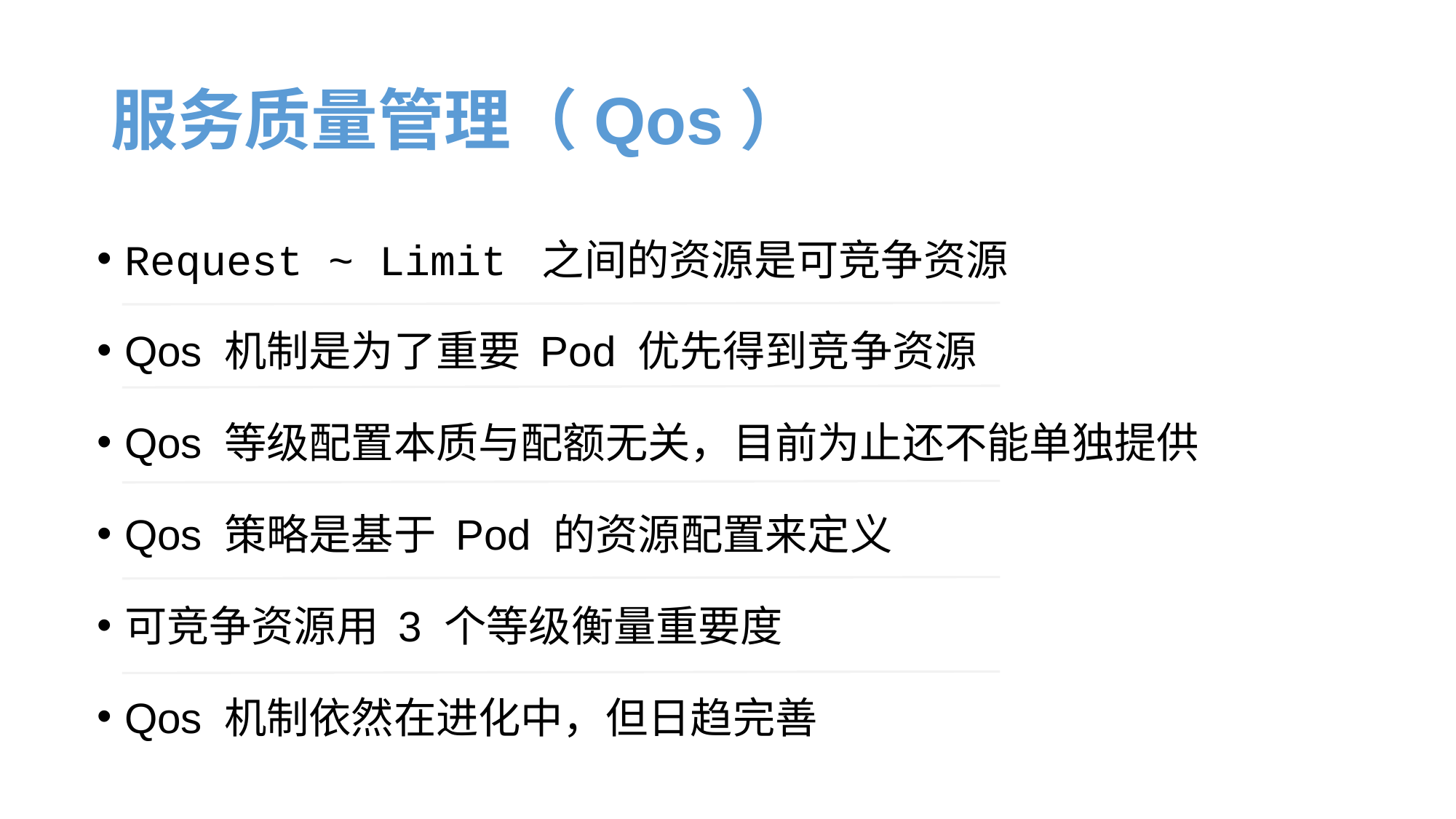

# 服务质量管理（Qos）
Request ~ Limit 之间的资源是可竞争资源
Qos 机制是为了重要 Pod 优先得到竞争资源
Qos 等级配置本质与配额无关，目前为止还不能单独提供
Qos 策略是基于 Pod 的资源配置来定义
可竞争资源用 3 个等级衡量重要度
Qos 机制依然在进化中，但日趋完善